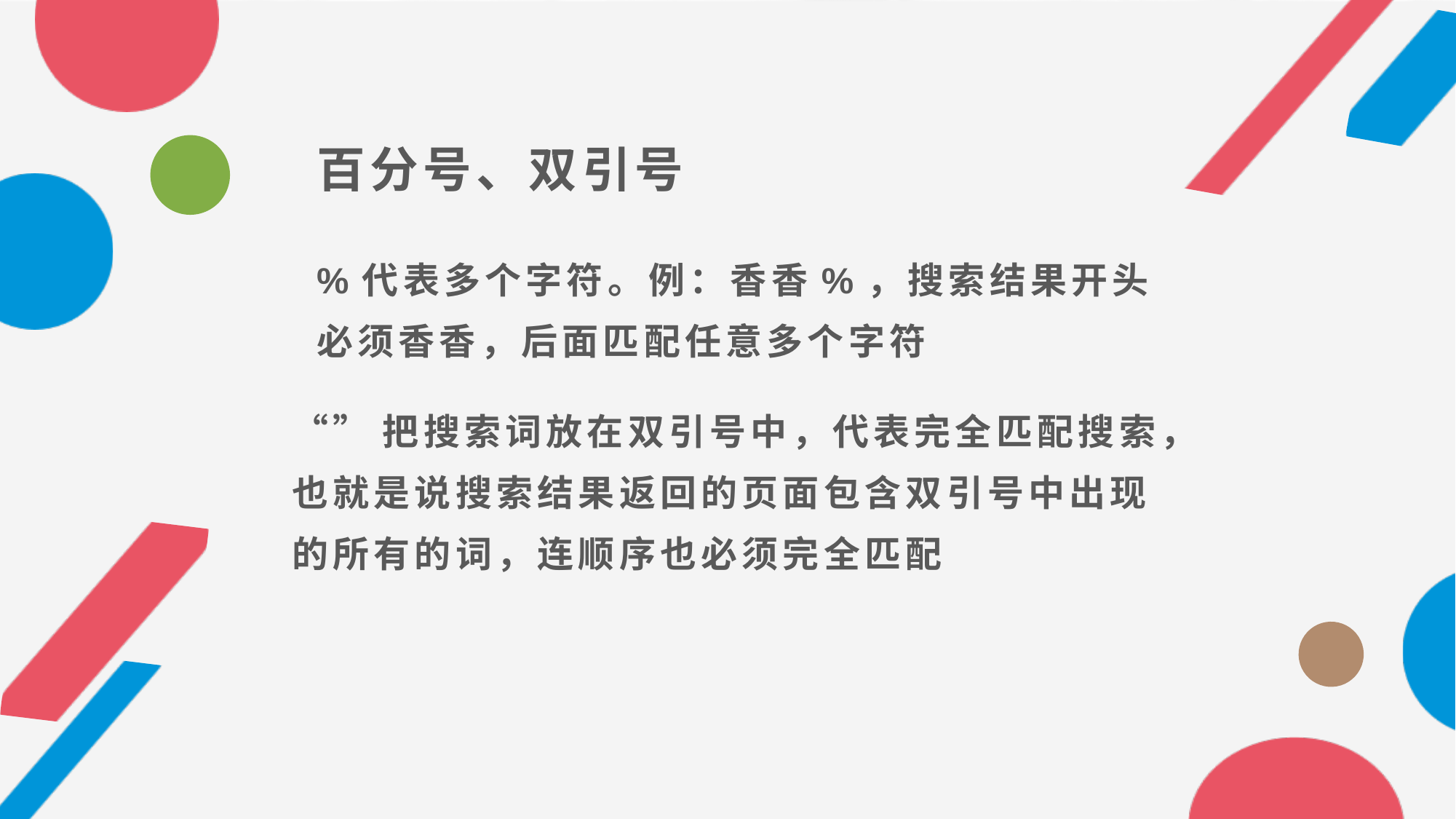

百分号、双引号

%代表多个字符。例：香香%，搜索结果开头必须香香，后面匹配任意多个字符
“”把搜索词放在双引号中，代表完全匹配搜索，也就是说搜索结果返回的页面包含双引号中出现的所有的词，连顺序也必须完全匹配